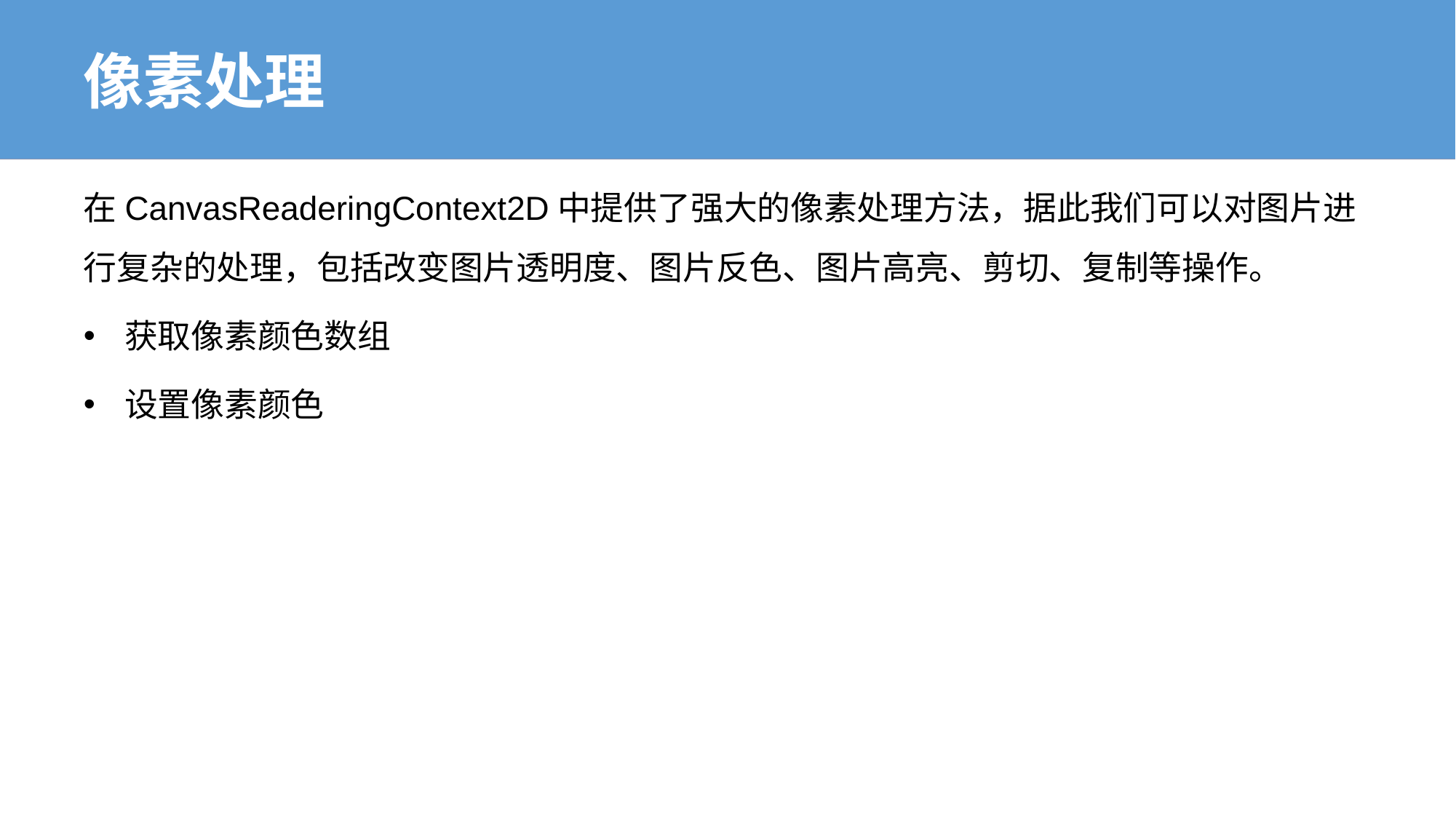

# 像素处理
在CanvasReaderingContext2D中提供了强大的像素处理方法，据此我们可以对图片进行复杂的处理，包括改变图片透明度、图片反色、图片高亮、剪切、复制等操作。
获取像素颜色数组
设置像素颜色